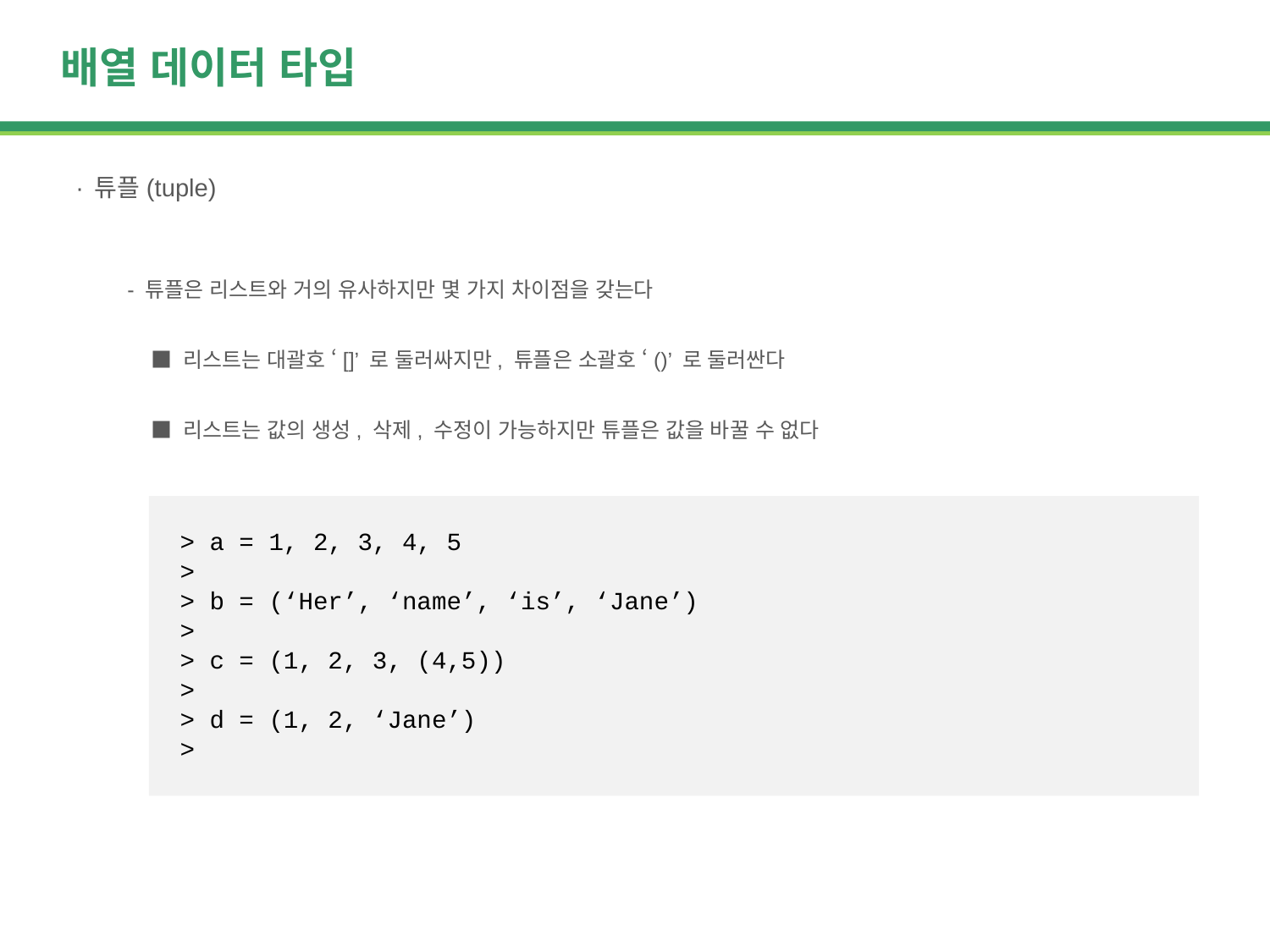

배열 데이터 타입

∙ 튜플(tuple)
- 튜플은 리스트와 거의 유사하지만 몇 가지 차이점을 갖는다
■ 리스트는 대괄호 ‘[]’ 로 둘러싸지만, 튜플은 소괄호 ‘()’ 로 둘러싼다
■ 리스트는 값의 생성, 삭제, 수정이 가능하지만 튜플은 값을 바꿀 수 없다

> a = 1, 2, 3, 4, 5
>
> b = (‘Her’, ‘name’, ‘is’, ‘Jane’)
>
> c = (1, 2, 3, (4,5))
>
> d = (1, 2, ‘Jane’)
>